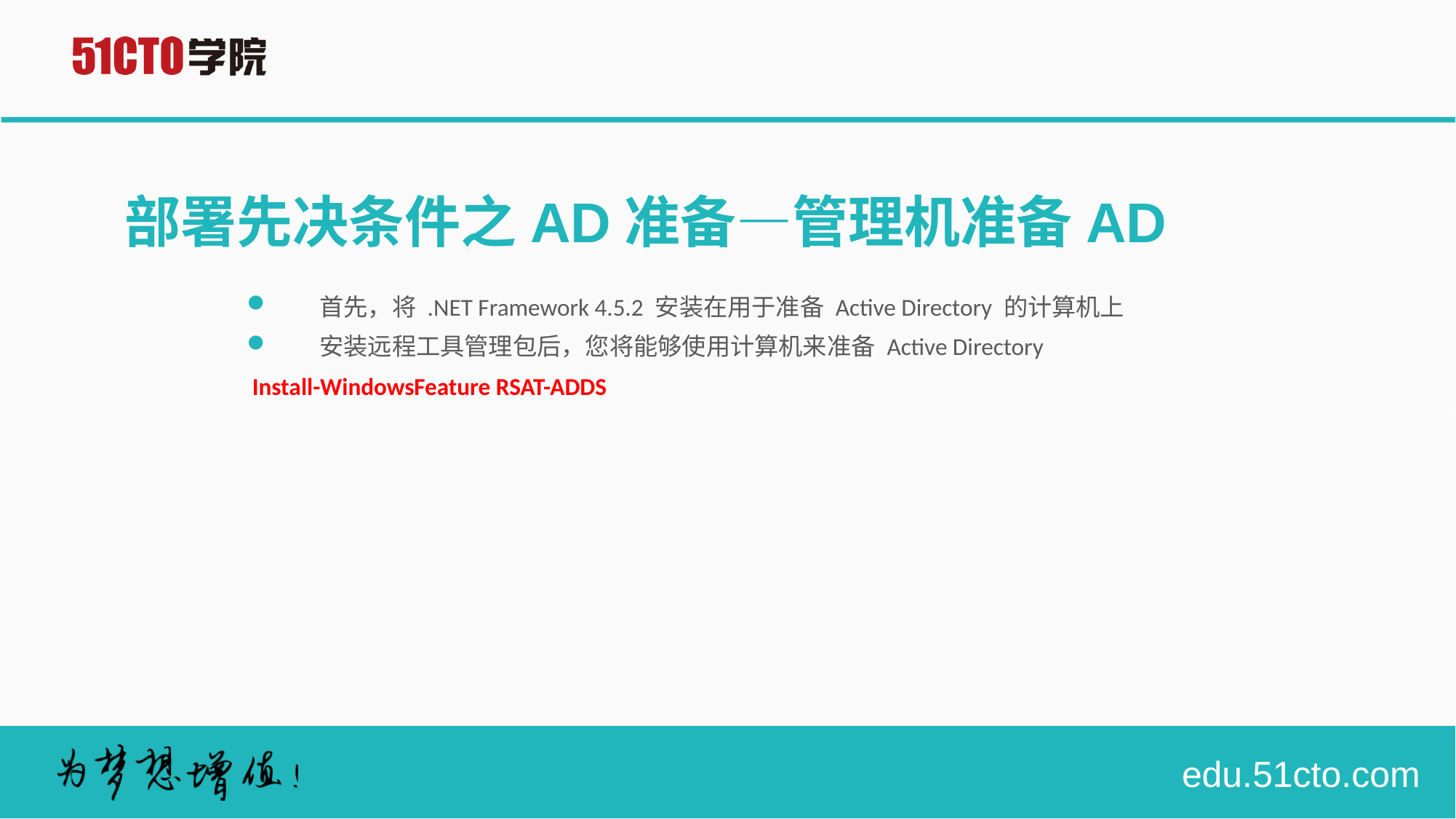

# 部署先决条件之AD准备—管理机准备AD
首先，将 .NET Framework 4.5.2 安装在用于准备 Active Directory 的计算机上
安装远程工具管理包后，您将能够使用计算机来准备 Active Directory
 Install-WindowsFeature RSAT-ADDS